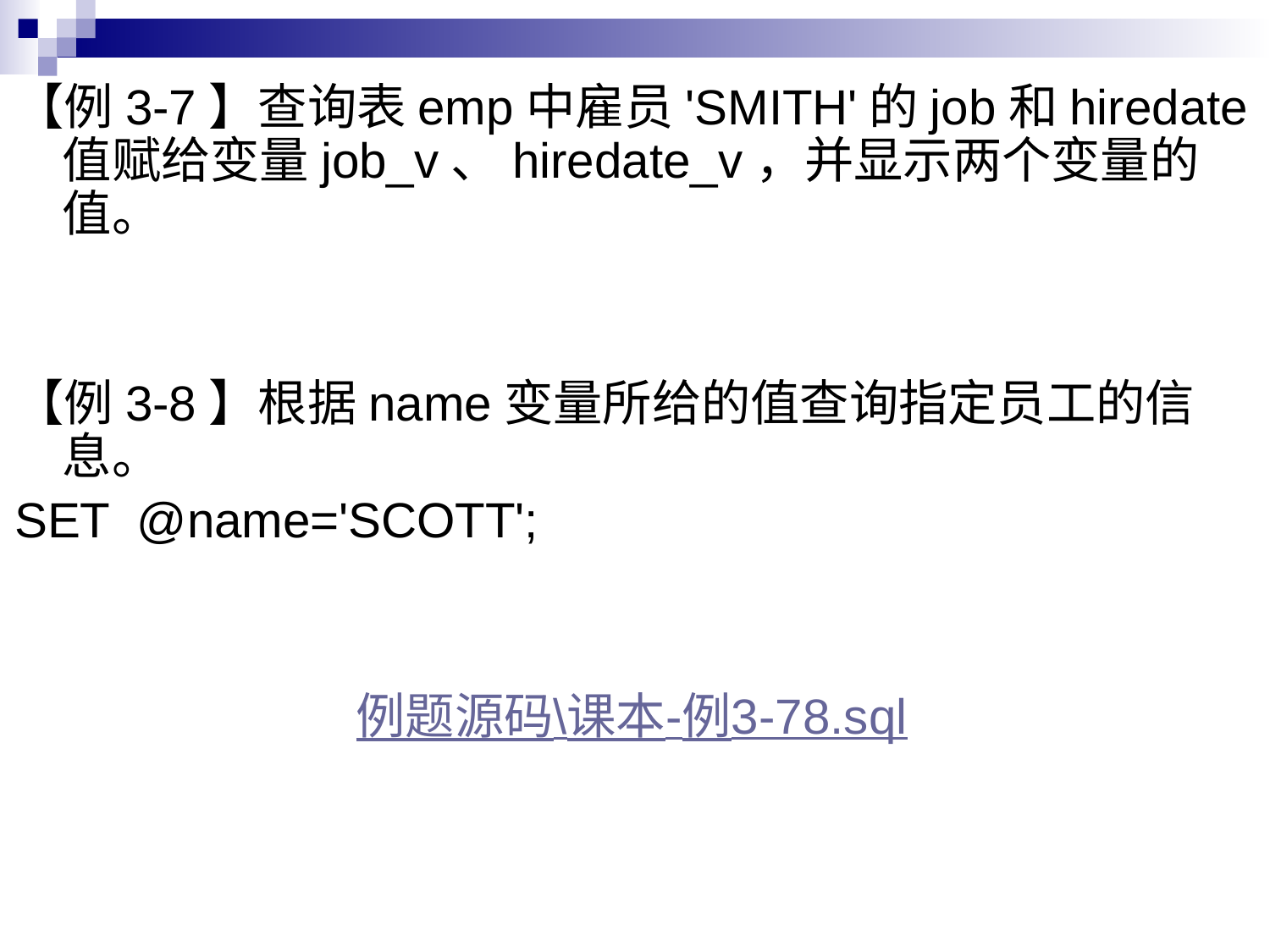

【例3-7】查询表emp中雇员'SMITH'的job和hiredate值赋给变量job_v、hiredate_v，并显示两个变量的值。

【例3-8】根据name变量所给的值查询指定员工的信息。
SET  @name='SCOTT';

例题源码\课本-例3-78.sql